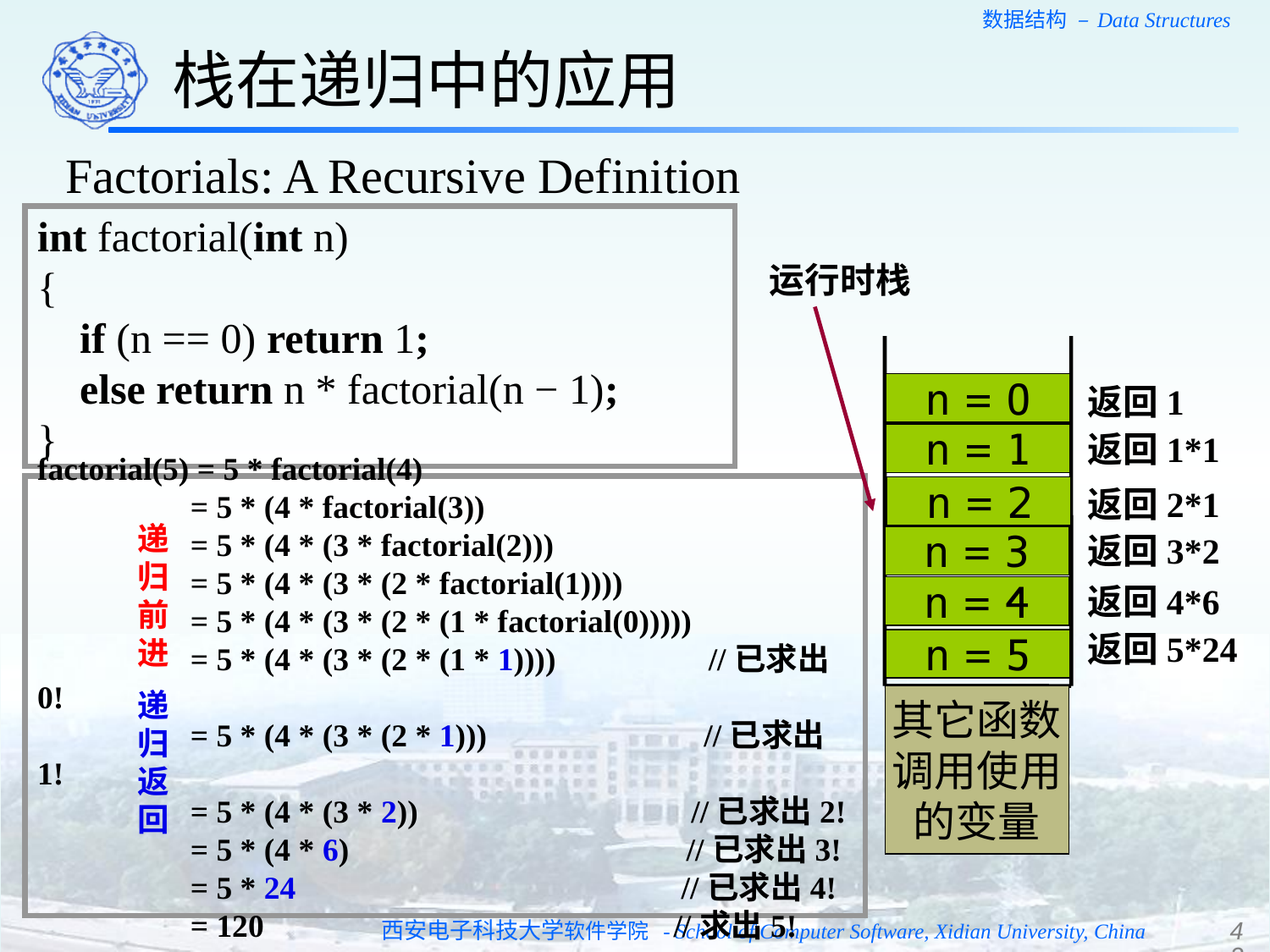

栈在递归中的应用
Factorials: A Recursive Definition
int factorial(int n)
{
    if (n == 0) return 1;
    else return n * factorial(n − 1);
}
运行时栈

n = 0
返回1
返回1*1
n = 1
factorial(5) = 5 * factorial(4)
                   = 5 * (4 * factorial(3))
                   = 5 * (4 * (3 * factorial(2)))
                   = 5 * (4 * (3 * (2 * factorial(1))))
                   = 5 * (4 * (3 * (2 * (1 * factorial(0)))))
                   = 5 * (4 * (3 * (2 * (1 * 1))))                   //已求出0!
                   = 5 * (4 * (3 * (2 * 1)))                           //已求出1!
                   = 5 * (4 * (3 * 2))                                  //已求出2!
                   = 5 * (4 * 6)                                          //已求出3!
                   = 5 * 24                                                //已求出4!
                   = 120                                                   //求出5!
返回2*1
n = 2
递
归
前
进
返回3*2
n = 3
返回4*6
n = 4
返回5*24
n = 5
递
归
返
回
其它函数
调用使用
的变量
42